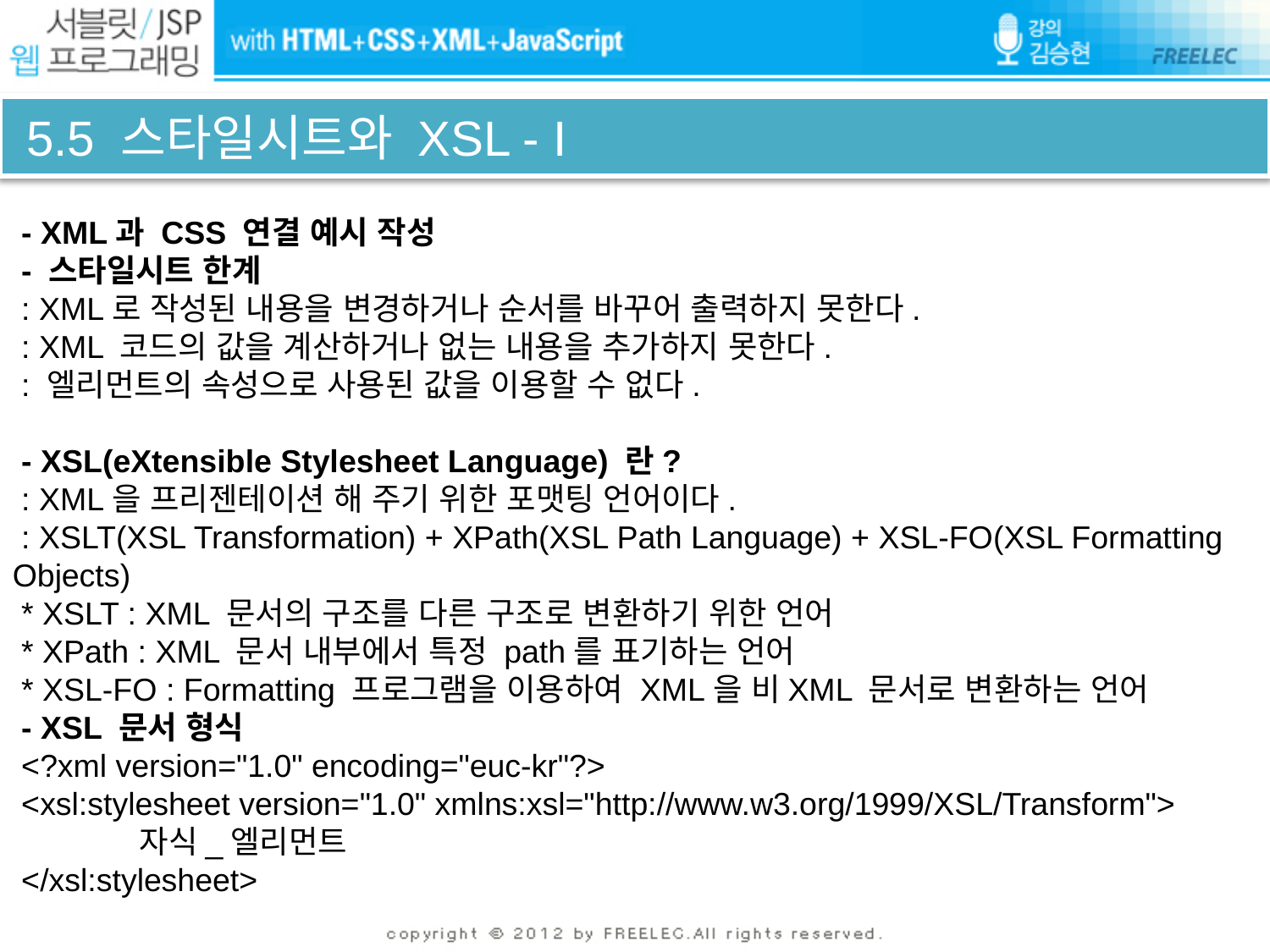

# 5.5 스타일시트와 XSL - I
 - XML과 CSS 연결 예시 작성
 - 스타일시트 한계
 : XML로 작성된 내용을 변경하거나 순서를 바꾸어 출력하지 못한다.
 : XML 코드의 값을 계산하거나 없는 내용을 추가하지 못한다.
 : 엘리먼트의 속성으로 사용된 값을 이용할 수 없다.

 - XSL(eXtensible Stylesheet Language) 란?
 : XML을 프리젠테이션 해 주기 위한 포맷팅 언어이다.
 : XSLT(XSL Transformation) + XPath(XSL Path Language) + XSL-FO(XSL Formatting Objects)
 * XSLT : XML 문서의 구조를 다른 구조로 변환하기 위한 언어
 * XPath : XML 문서 내부에서 특정 path를 표기하는 언어
 * XSL-FO : Formatting 프로그램을 이용하여 XML을 비XML 문서로 변환하는 언어
 - XSL 문서 형식
 <?xml version="1.0" encoding="euc-kr"?>
 <xsl:stylesheet version="1.0" xmlns:xsl="http://www.w3.org/1999/XSL/Transform">
	자식_엘리먼트
 </xsl:stylesheet>